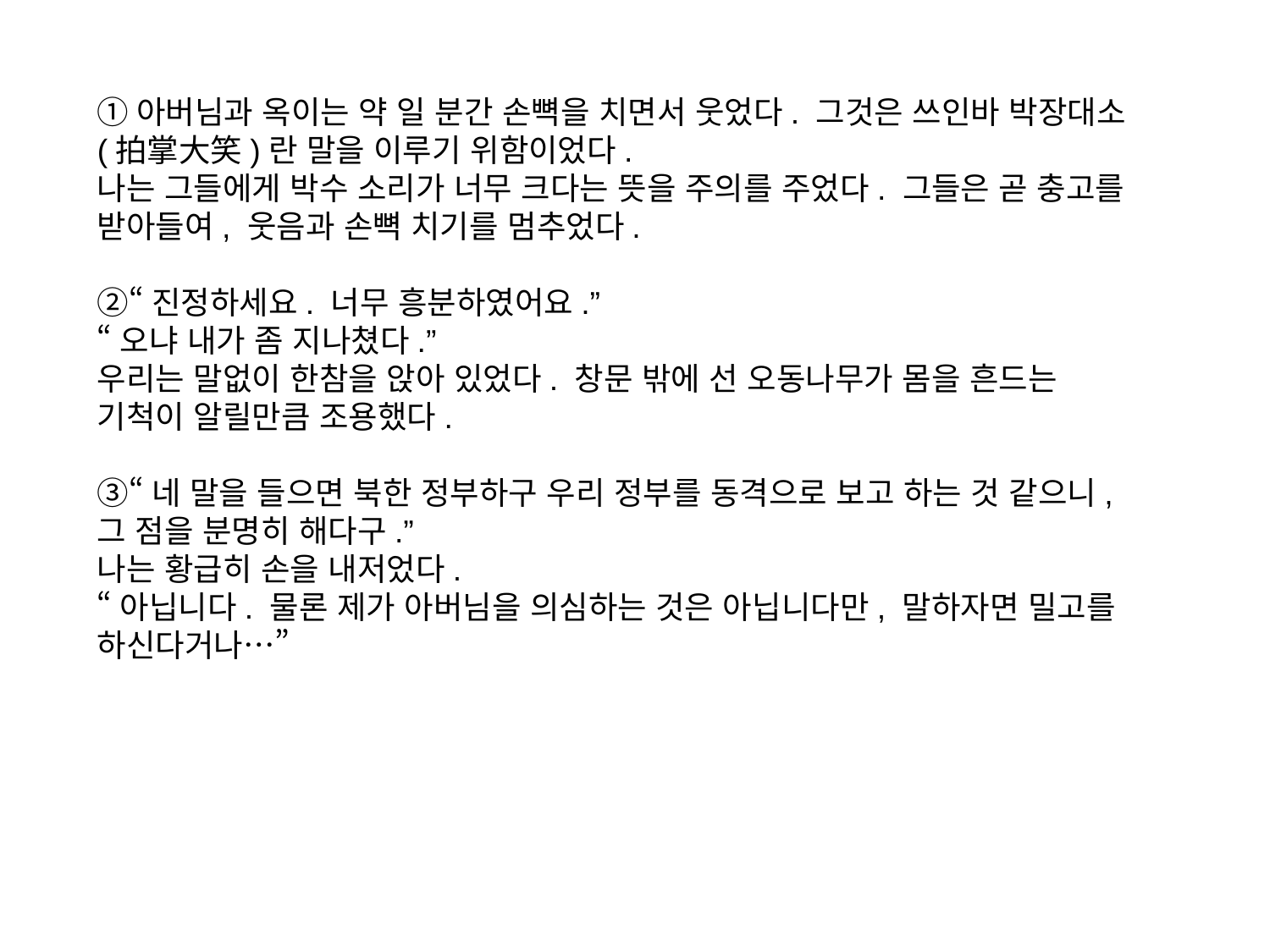

①아버님과 옥이는 약 일 분간 손뼉을 치면서 웃었다. 그것은 쓰인바 박장대소(拍掌大笑)란 말을 이루기 위함이었다.
나는 그들에게 박수 소리가 너무 크다는 뜻을 주의를 주었다. 그들은 곧 충고를 받아들여, 웃음과 손뼉 치기를 멈추었다.

②“진정하세요. 너무 흥분하였어요.”
“오냐 내가 좀 지나쳤다.”
우리는 말없이 한참을 앉아 있었다. 창문 밖에 선 오동나무가 몸을 흔드는 기척이 알릴만큼 조용했다.

③“네 말을 들으면 북한 정부하구 우리 정부를 동격으로 보고 하는 것 같으니, 그 점을 분명히 해다구.”
나는 황급히 손을 내저었다.
“아닙니다. 물론 제가 아버님을 의심하는 것은 아닙니다만, 말하자면 밀고를 하신다거나…”